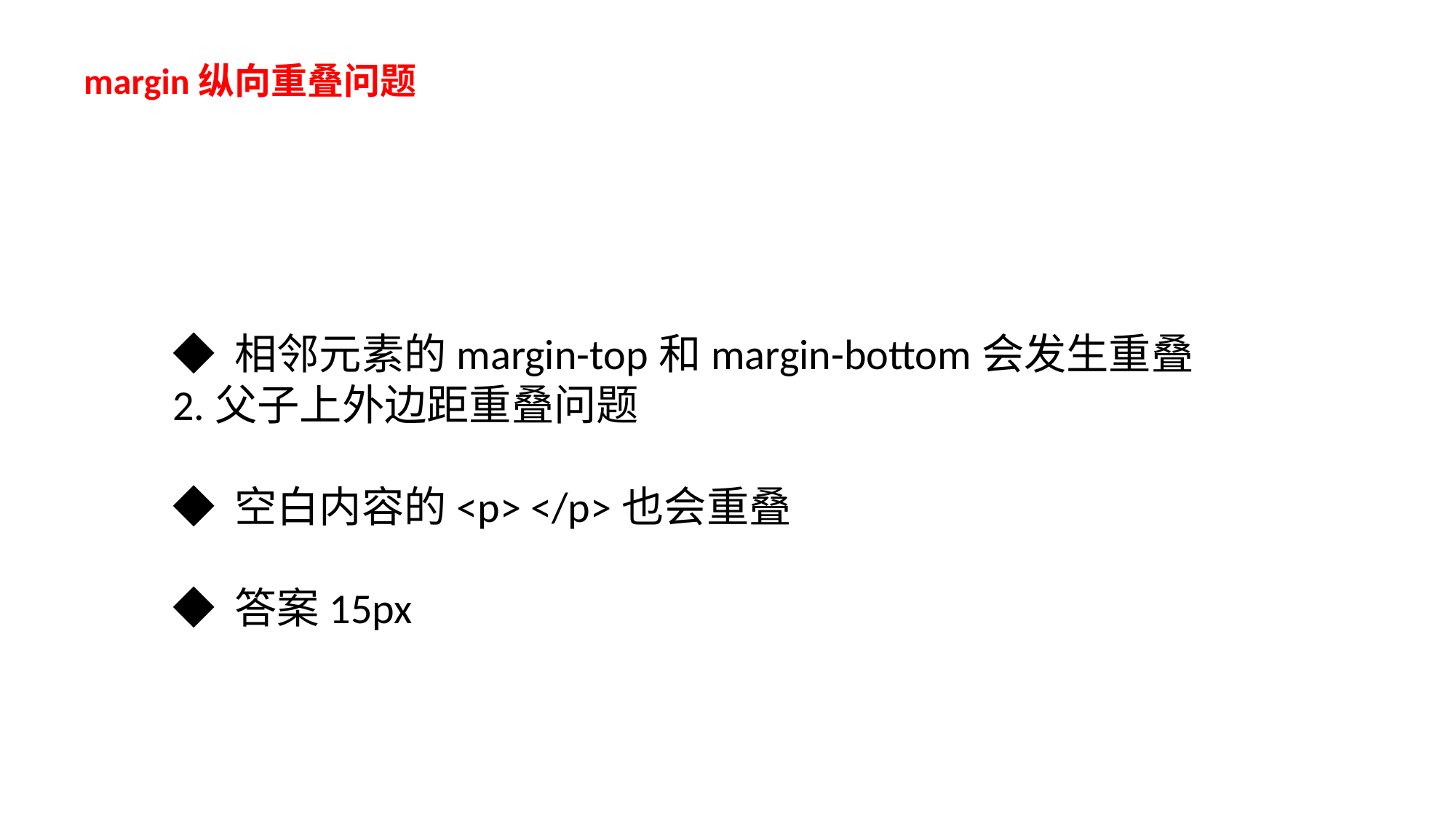

margin纵向重叠问题
◆ 相邻元素的margin-top和margin-bottom会发生重叠
2.父子上外边距重叠问题

◆ 空白内容的<p> </p>也会重叠

◆ 答案15px